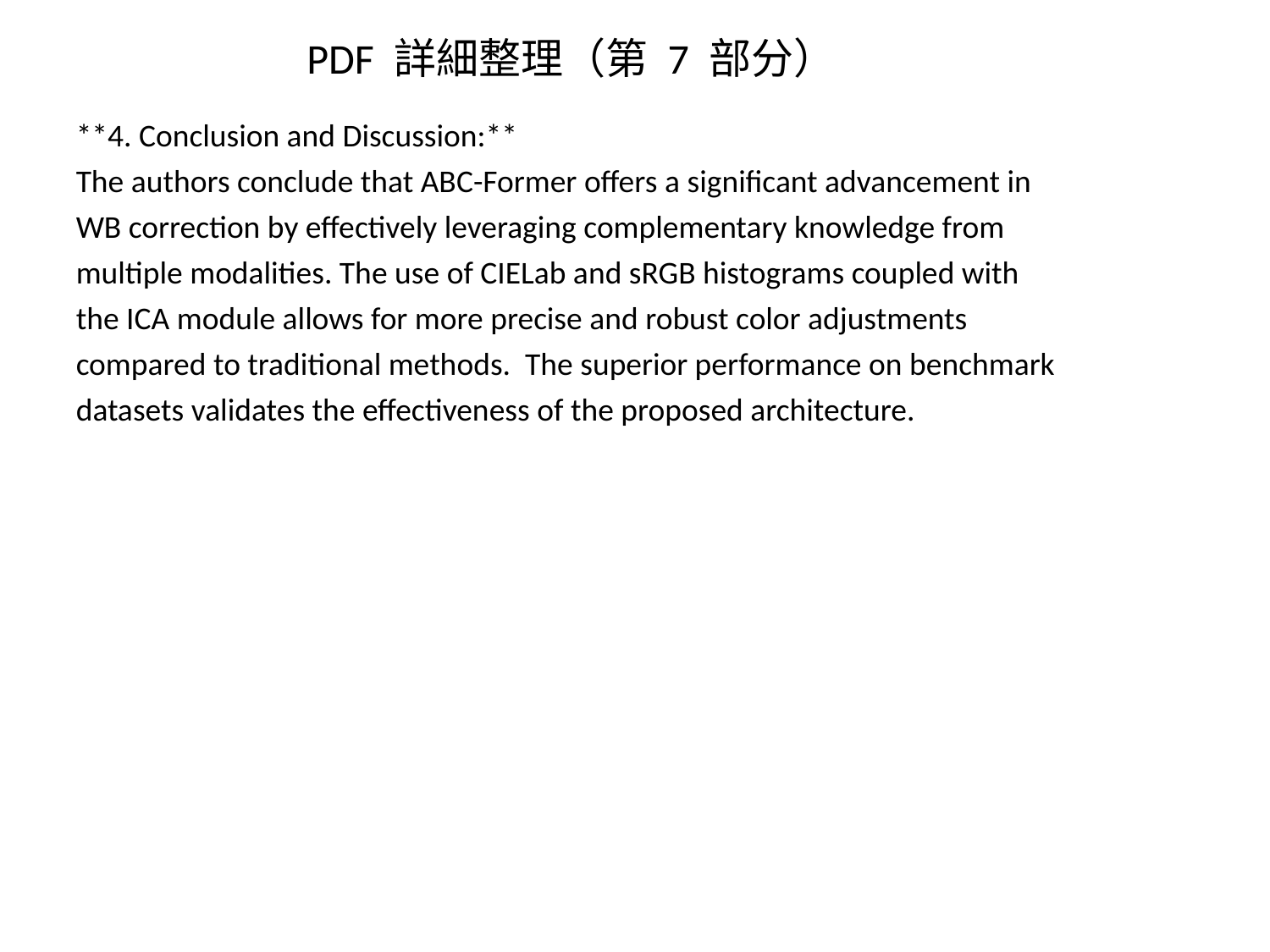

PDF 詳細整理（第 7 部分）

**4. Conclusion and Discussion:**
The authors conclude that ABC-Former offers a significant advancement in WB correction by effectively leveraging complementary knowledge from multiple modalities. The use of CIELab and sRGB histograms coupled with the ICA module allows for more precise and robust color adjustments compared to traditional methods.  The superior performance on benchmark datasets validates the effectiveness of the proposed architecture.